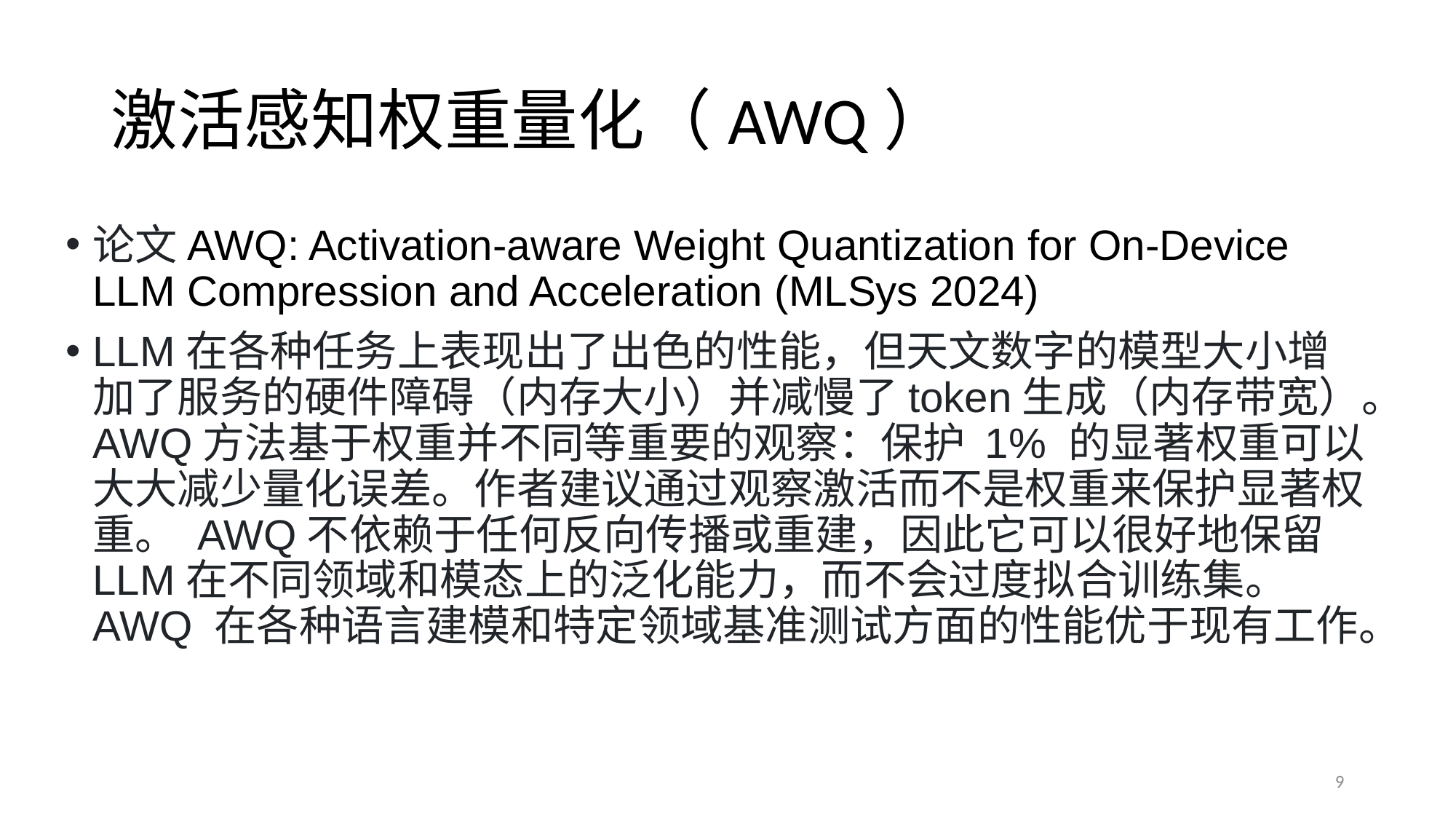

# 激活感知权重量化（AWQ）
论文AWQ: Activation-aware Weight Quantization for On-Device LLM Compression and Acceleration (MLSys 2024)
LLM在各种任务上表现出了出色的性能，但天文数字的模型大小增加了服务的硬件障碍（内存大小）并减慢了token生成（内存带宽）。AWQ方法基于权重并不同等重要的观察：保护 1% 的显著权重可以大大减少量化误差。作者建议通过观察激活而不是权重来保护显著权重。 AWQ不依赖于任何反向传播或重建，因此它可以很好地保留LLM在不同领域和模态上的泛化能力，而不会过度拟合训练集。 AWQ 在各种语言建模和特定领域基准测试方面的性能优于现有工作。
9